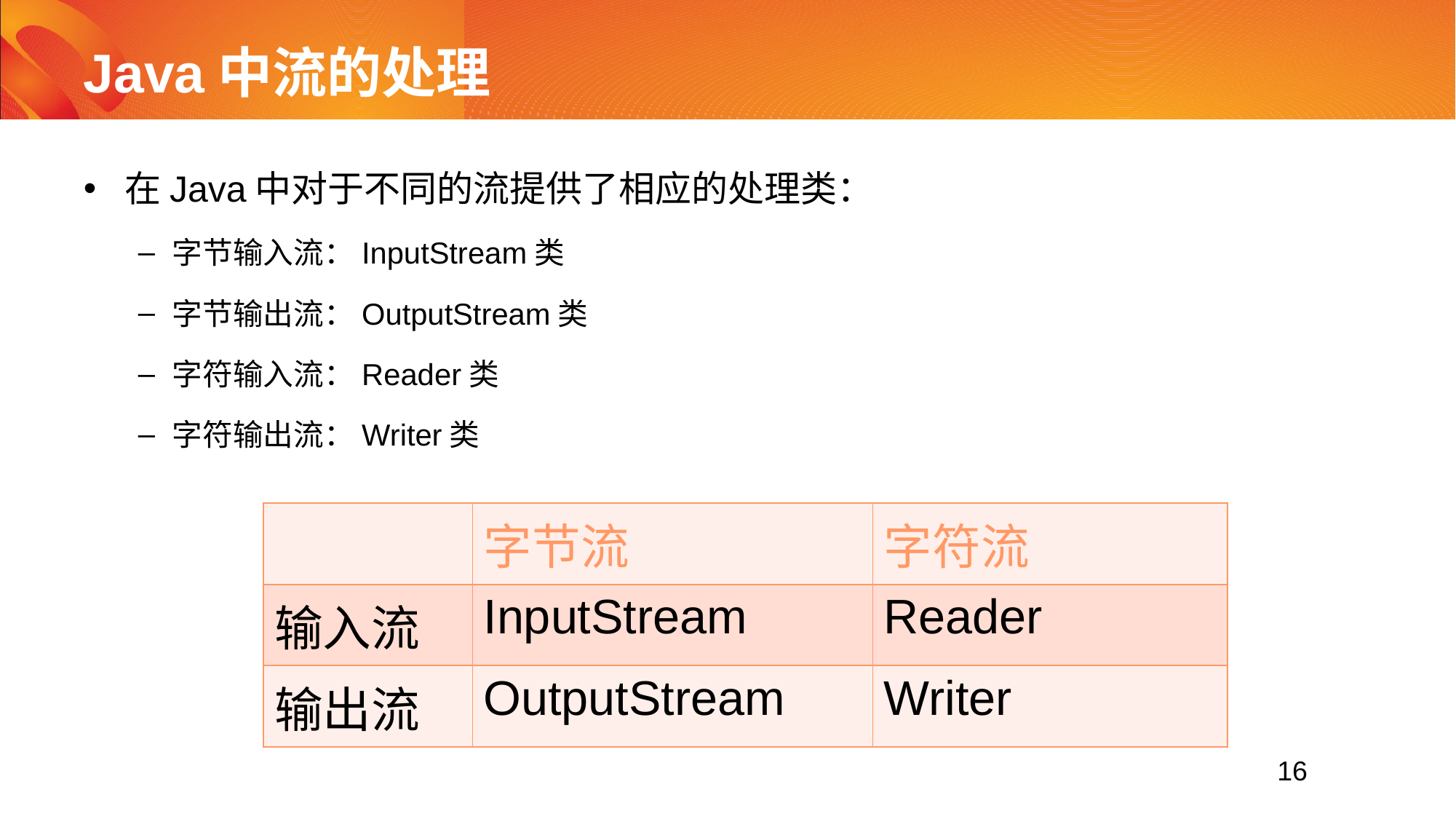

# Java中流的处理
在Java中对于不同的流提供了相应的处理类：
字节输入流：InputStream类
字节输出流：OutputStream类
字符输入流：Reader类
字符输出流：Writer类

|  | 字节流 | 字符流 |
| --- | --- | --- |
| 输入流 | InputStream | Reader |
| 输出流 | OutputStream | Writer |